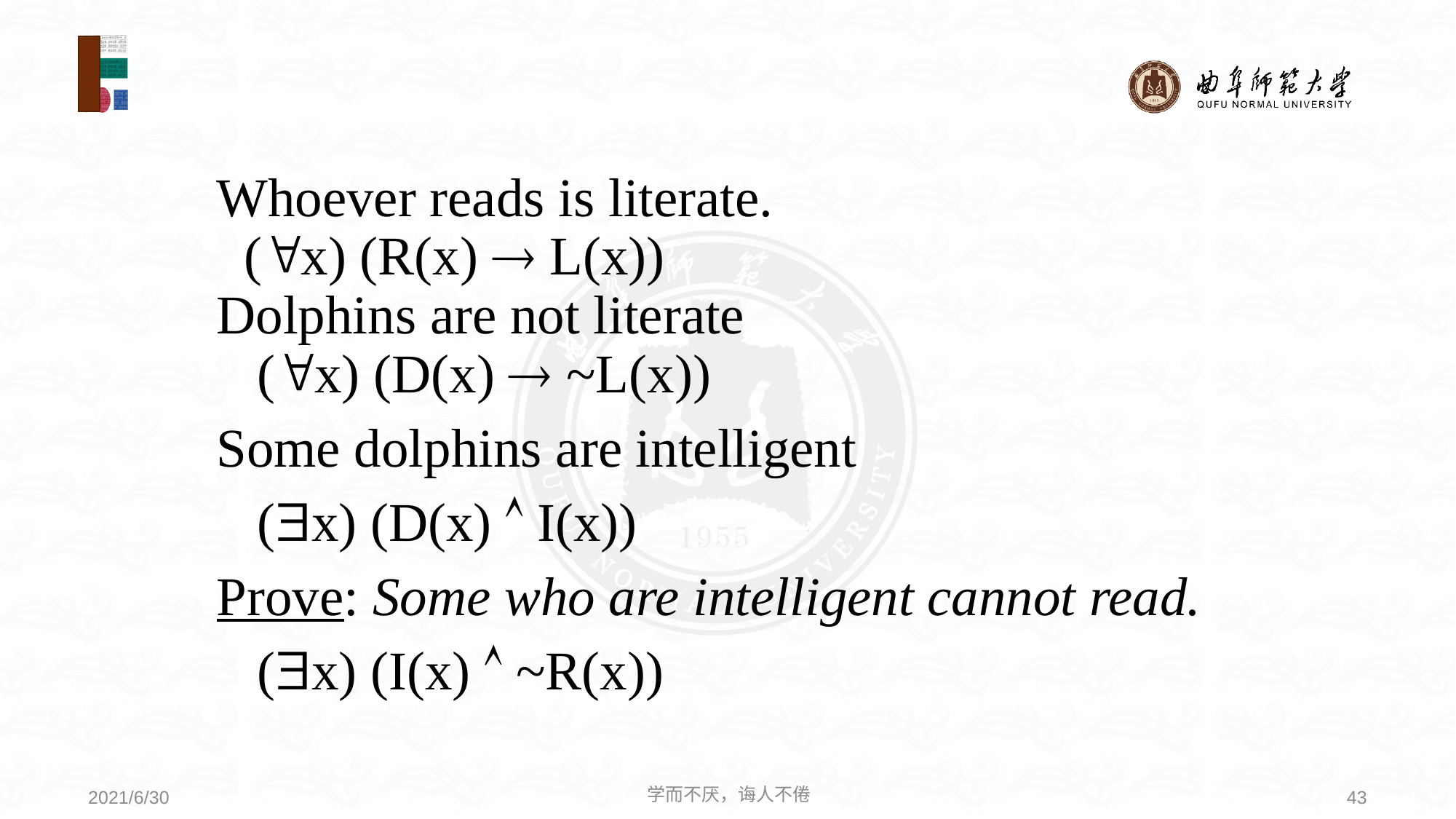

#
Whoever reads is literate.
	(∀x) (R(x) → L(x))
Dolphins are not literate
	 (∀x) (D(x) → ~L(x))
Some dolphins are intelligent
	 (∃x) (D(x) ∧ I(x))
Prove: Some who are intelligent cannot read.
	 (∃x) (I(x) ∧ ~R(x))
学而不厌，诲人不倦
43
2021/6/30